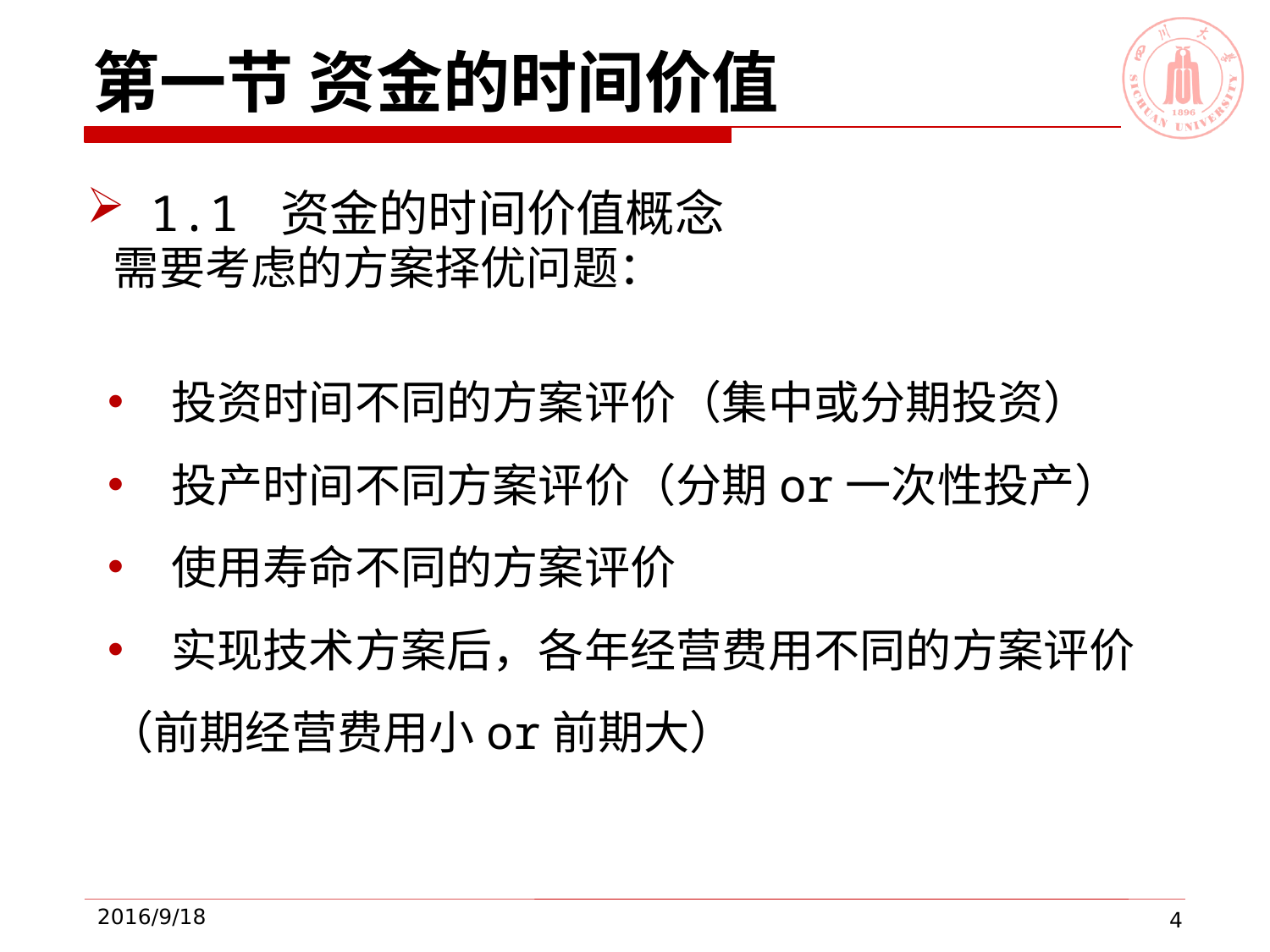

# 第一节 资金的时间价值
1.1 资金的时间价值概念
需要考虑的方案择优问题：
投资时间不同的方案评价（集中或分期投资）
投产时间不同方案评价（分期or一次性投产）
使用寿命不同的方案评价
实现技术方案后，各年经营费用不同的方案评价
（前期经营费用小or前期大）
2016/9/18
4